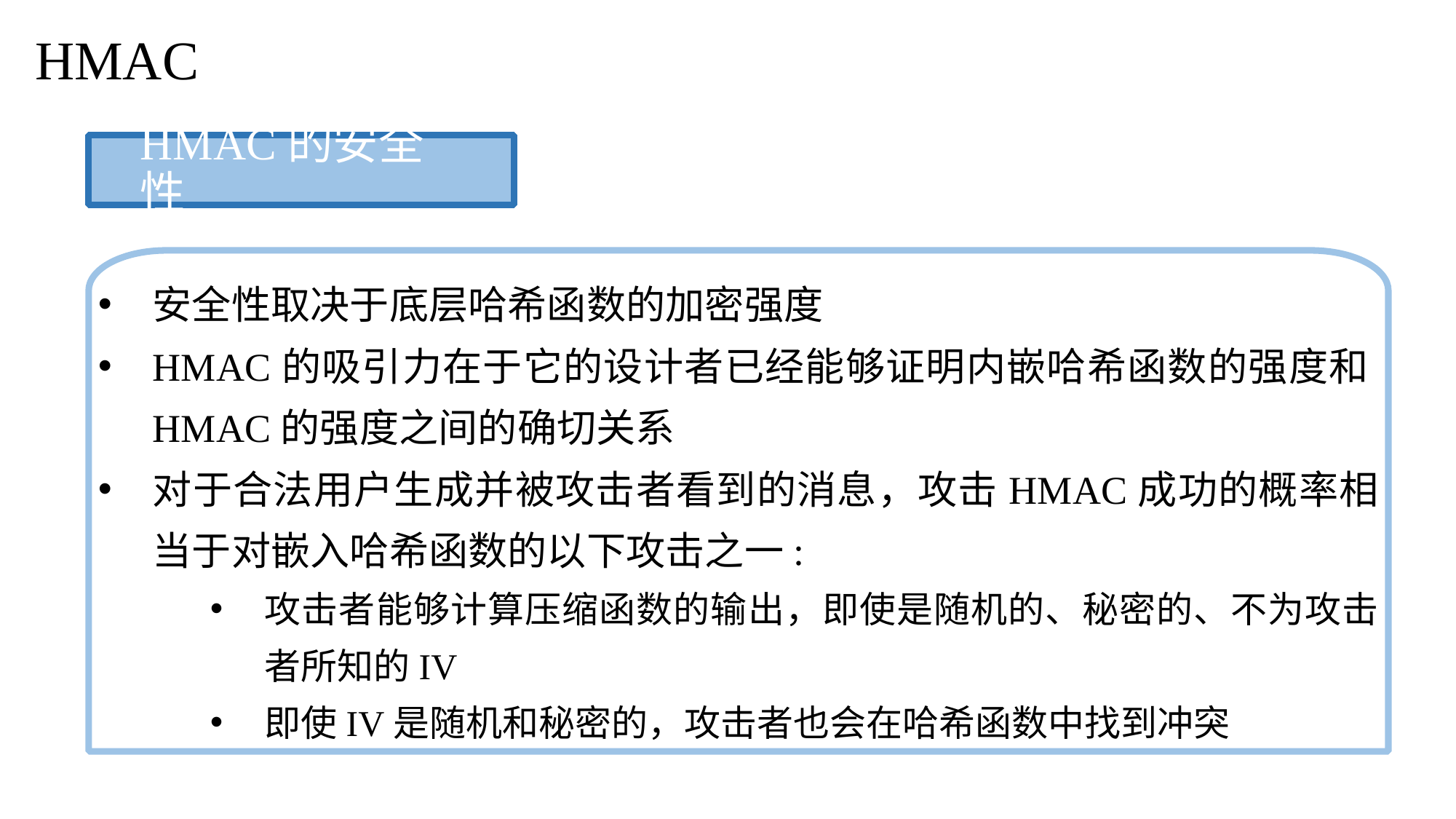

HMAC
HMAC的安全性
安全性取决于底层哈希函数的加密强度
HMAC的吸引力在于它的设计者已经能够证明内嵌哈希函数的强度和HMAC的强度之间的确切关系
对于合法用户生成并被攻击者看到的消息，攻击HMAC成功的概率相当于对嵌入哈希函数的以下攻击之一:
攻击者能够计算压缩函数的输出，即使是随机的、秘密的、不为攻击者所知的IV
即使IV是随机和秘密的，攻击者也会在哈希函数中找到冲突